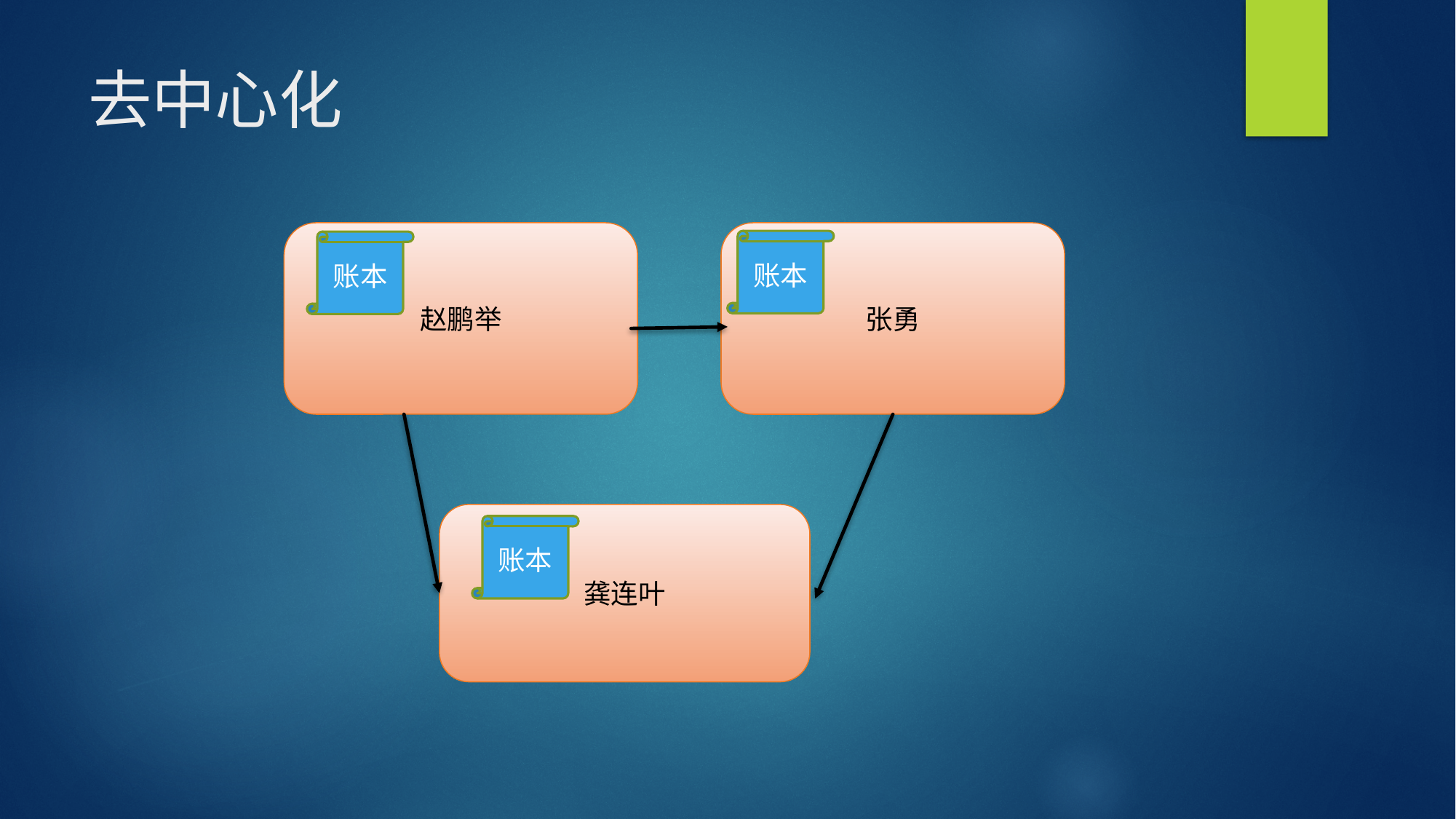

# 去中心化

赵鹏举
张勇
账本
账本
龚连叶
账本